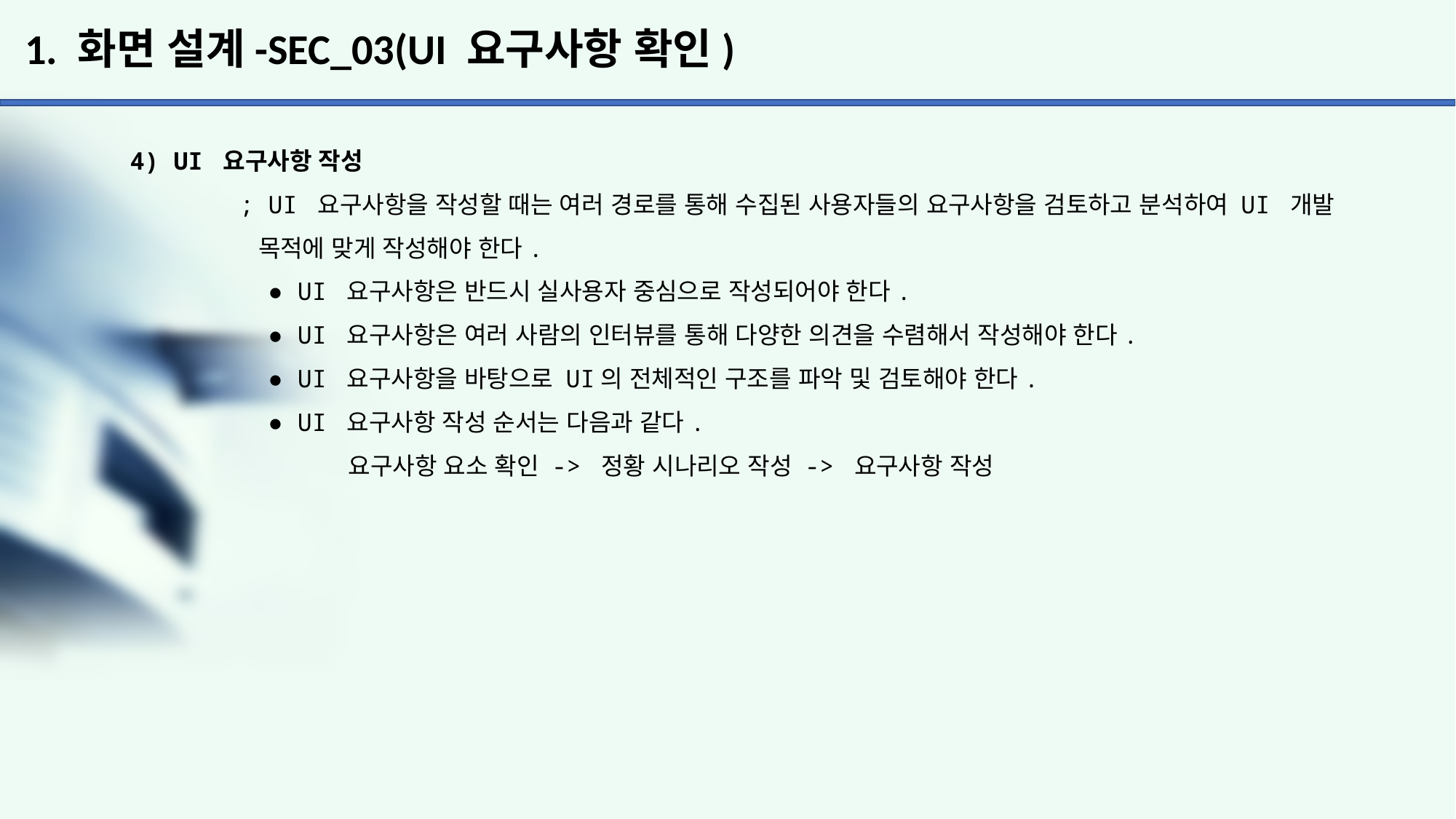

# 1. 화면 설계-SEC_03(UI 요구사항 확인)
4) UI 요구사항 작성
	; UI 요구사항을 작성할 때는 여러 경로를 통해 수집된 사용자들의 요구사항을 검토하고 분석하여 UI 개발
	  목적에 맞게 작성해야 한다.
	  ● UI 요구사항은 반드시 실사용자 중심으로 작성되어야 한다.
	  ● UI 요구사항은 여러 사람의 인터뷰를 통해 다양한 의견을 수렴해서 작성해야 한다.
	  ● UI 요구사항을 바탕으로 UI의 전체적인 구조를 파악 및 검토해야 한다.
	  ● UI 요구사항 작성 순서는 다음과 같다.
		요구사항 요소 확인 -> 정황 시나리오 작성 -> 요구사항 작성